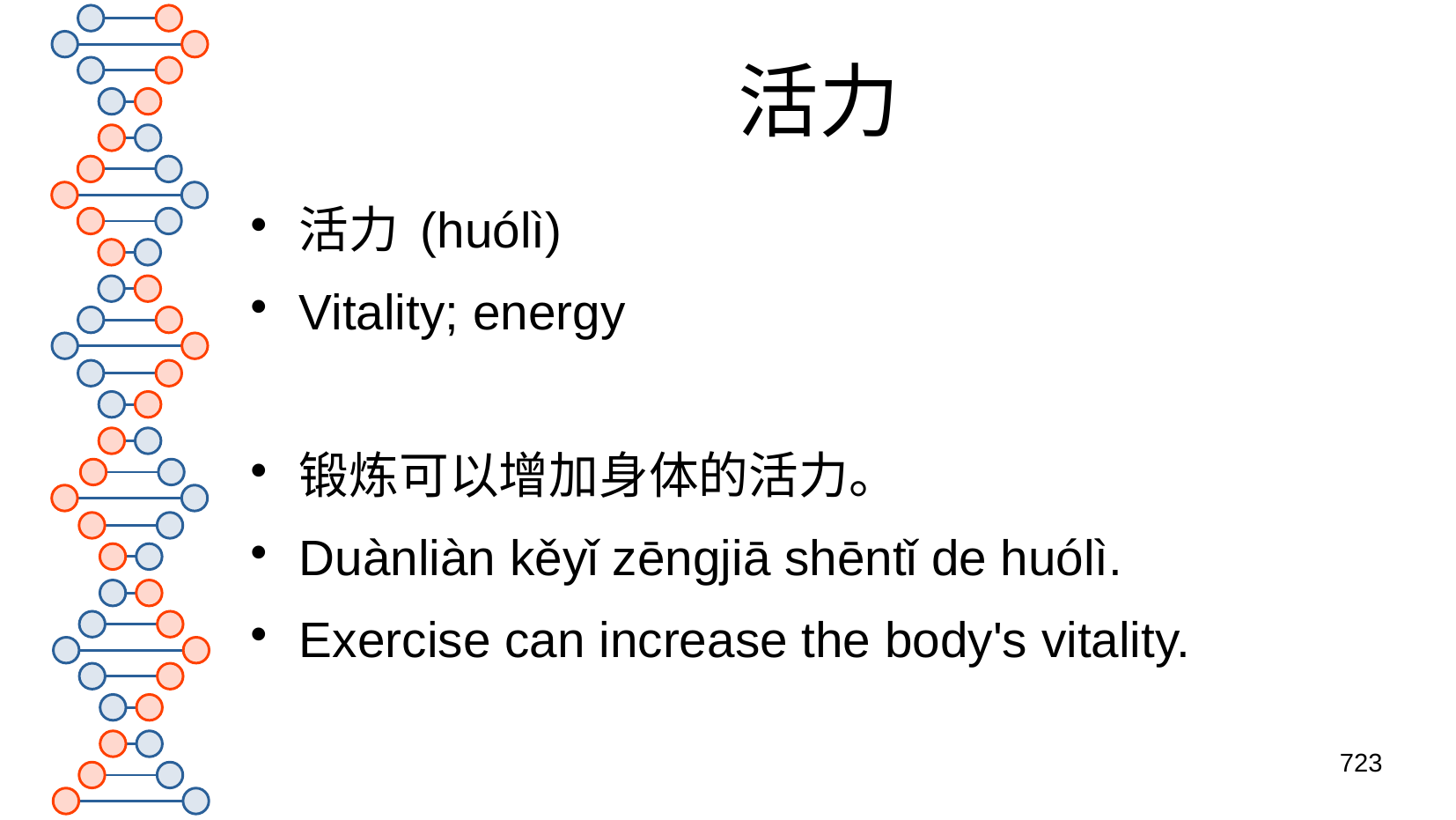

# 活力
活力 (huólì)
Vitality; energy

锻炼可以增加身体的活力。
Duànliàn kěyǐ zēngjiā shēntǐ de huólì.
Exercise can increase the body's vitality.

723